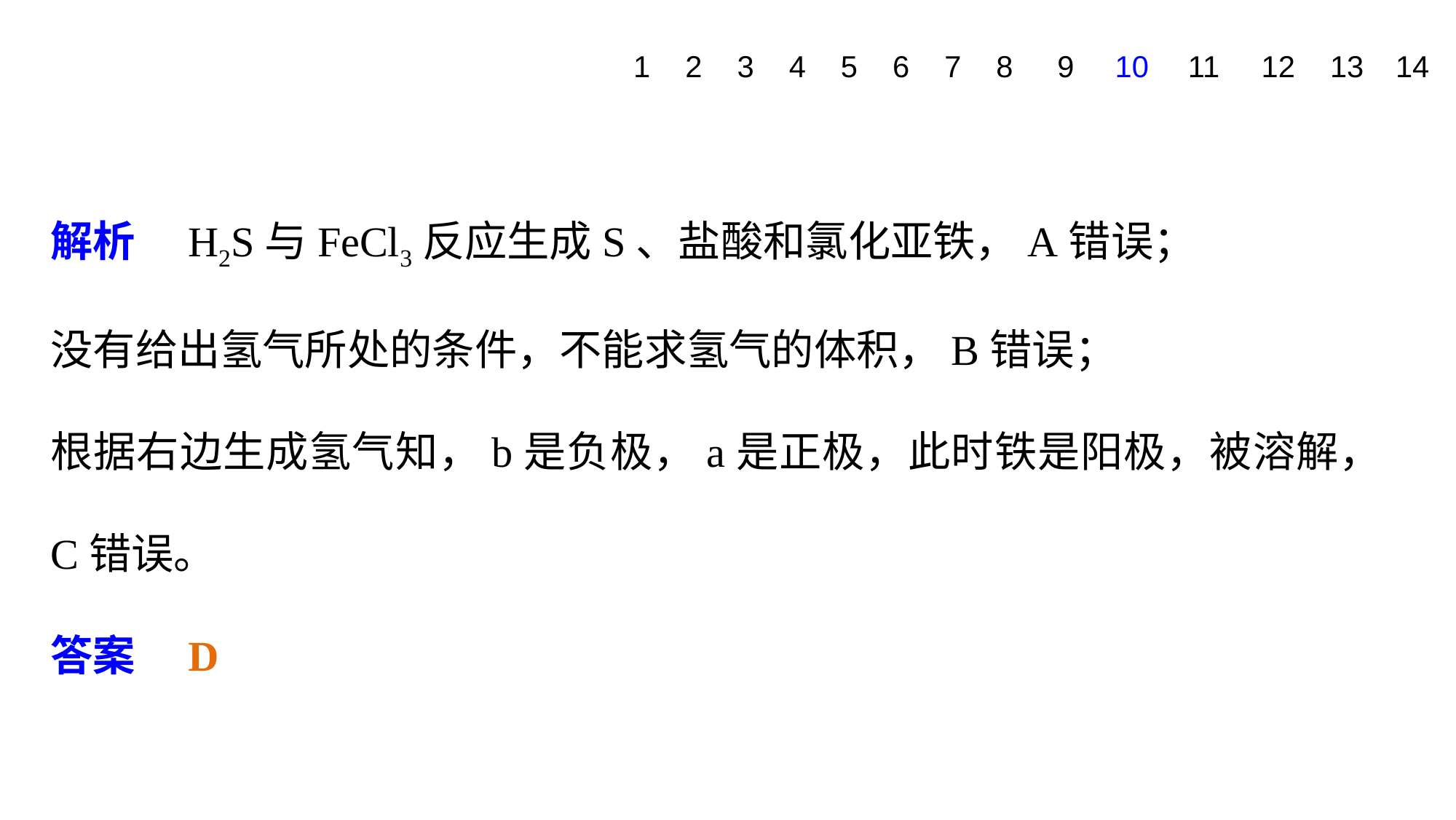

1
2
3
4
5
6
7
8
9
10
11
12
13
14
解析　H2S与FeCl3反应生成S、盐酸和氯化亚铁，A错误；
没有给出氢气所处的条件，不能求氢气的体积，B错误；
根据右边生成氢气知，b是负极，a是正极，此时铁是阳极，被溶解，C错误。
答案　D